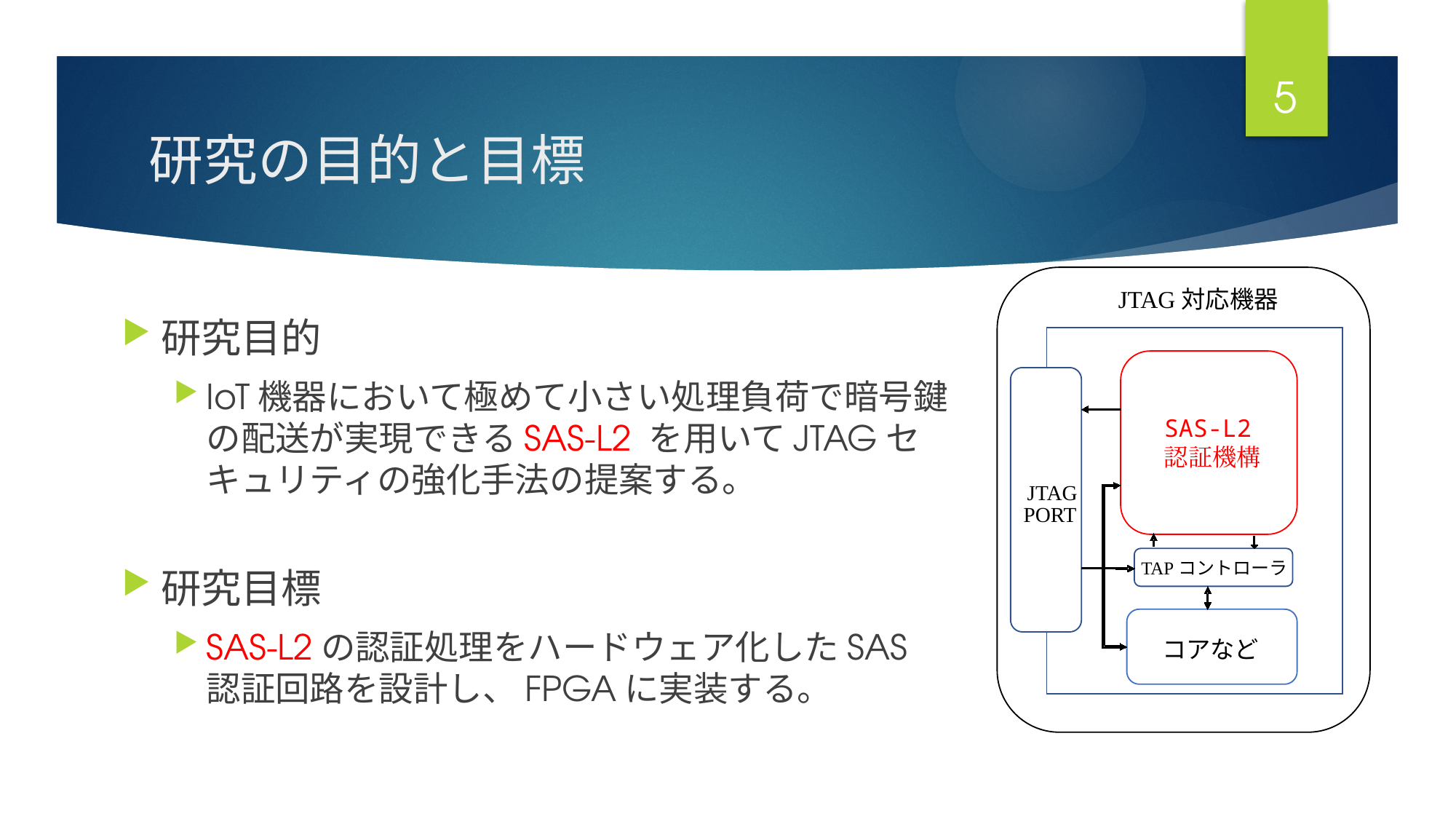

5
# 研究の目的と目標

JTAG対応機器

SAS-L2
認証機構
JTAG

PORT

TAPコントローラ

コアなど
研究目的
IoT機器において極めて小さい処理負荷で暗号鍵の配送が実現できるSAS-L2 を用いてJTAGセキュリティの強化手法の提案する。

研究目標
SAS-L2の認証処理をハードウェア化したSAS　認証回路を設計し、FPGAに実装する。